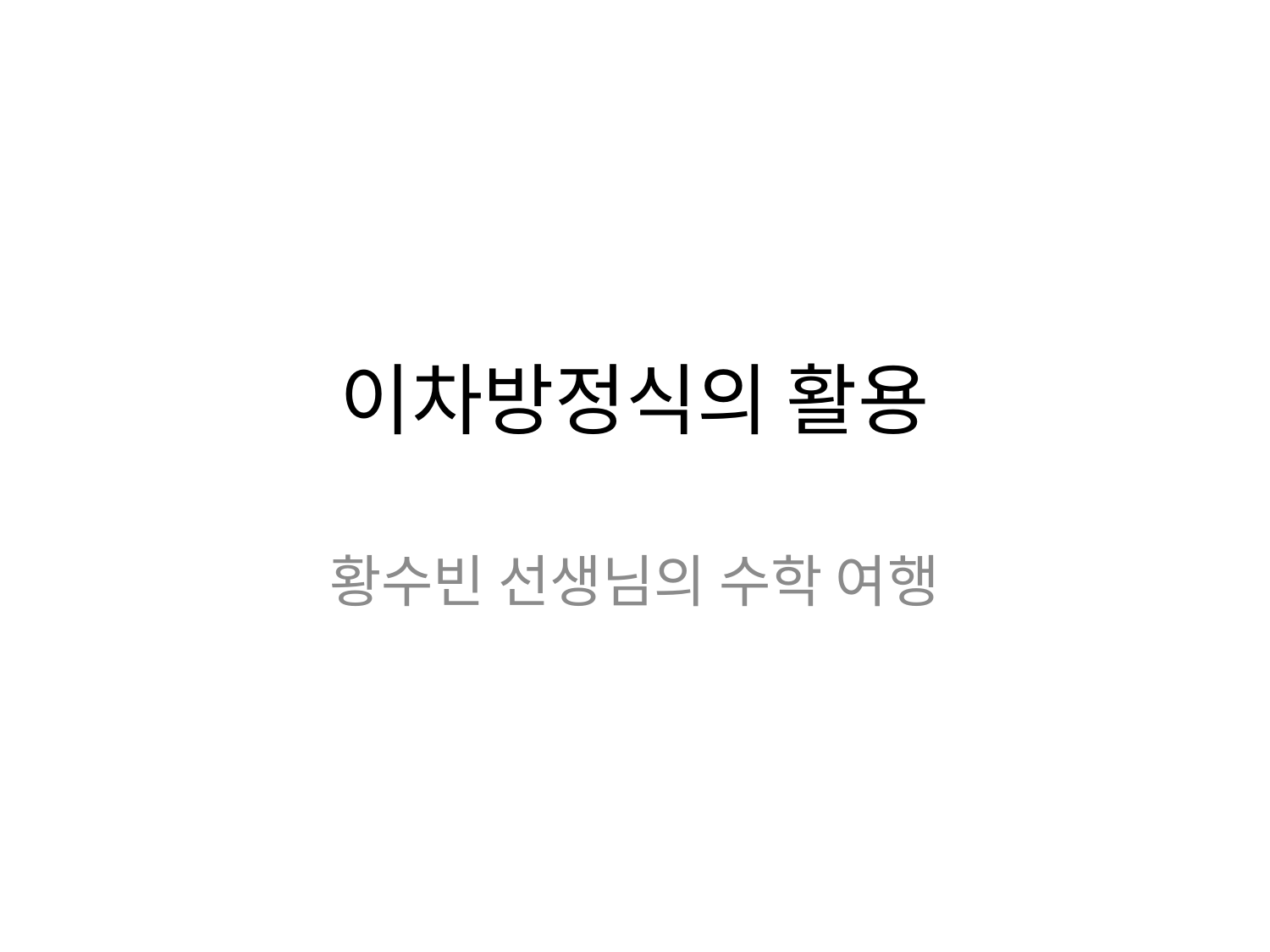

# 이차방정식의 활용
황수빈 선생님의 수학 여행